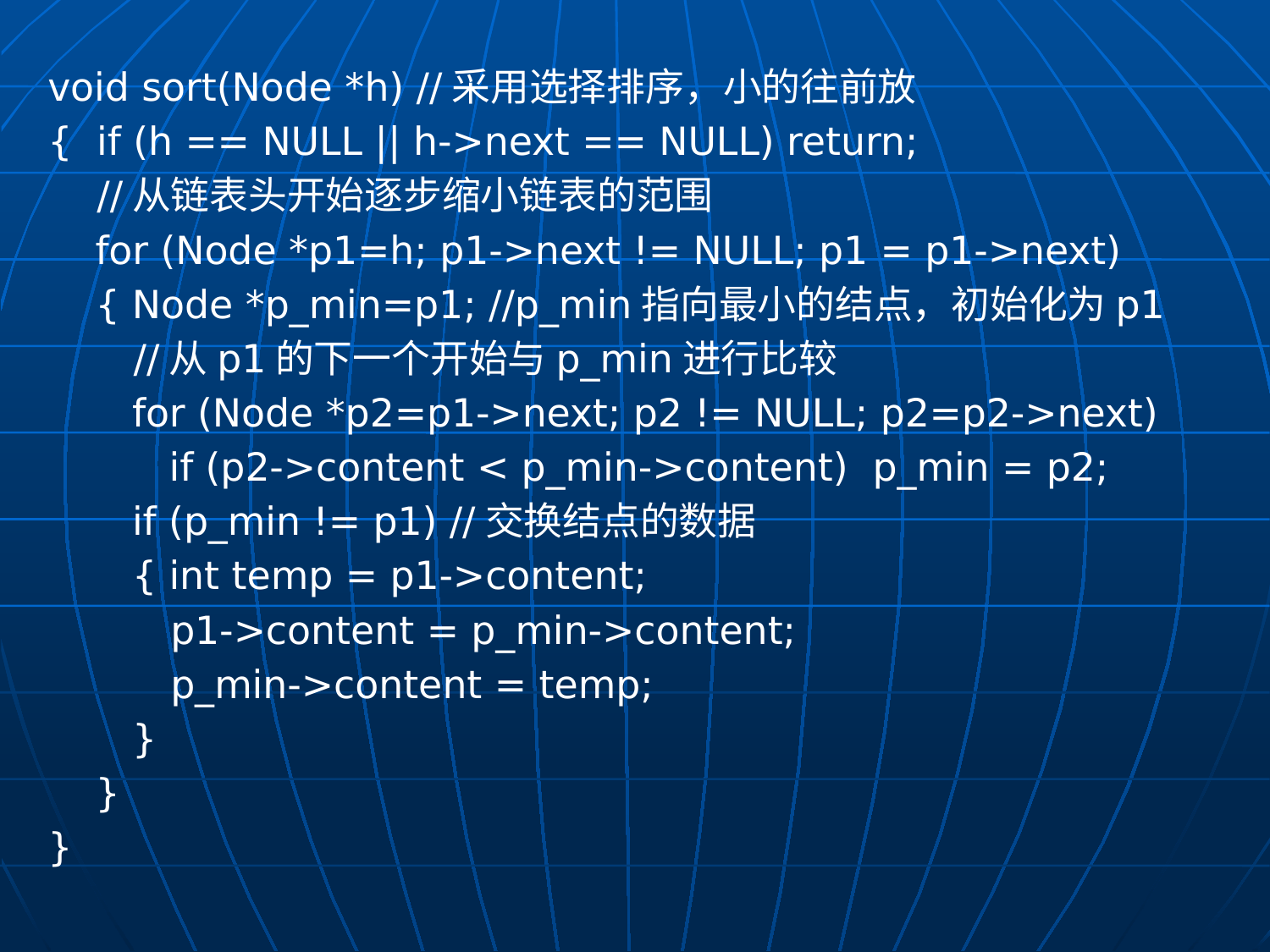

void sort(Node *h) //采用选择排序，小的往前放
{  if (h == NULL || h->next == NULL) return;
    //从链表头开始逐步缩小链表的范围
	for (Node *p1=h; p1->next != NULL; p1 = p1->next)
	{ Node *p_min=p1; //p_min指向最小的结点，初始化为p1
       //从p1的下一个开始与p_min进行比较
	   for (Node *p2=p1->next; p2 != NULL; p2=p2->next)
	      if (p2->content < p_min->content)  p_min = p2;
	   if (p_min != p1) //交换结点的数据
	   { int temp = p1->content;
          p1->content = p_min->content;
          p_min->content = temp;
	   }
	}
}